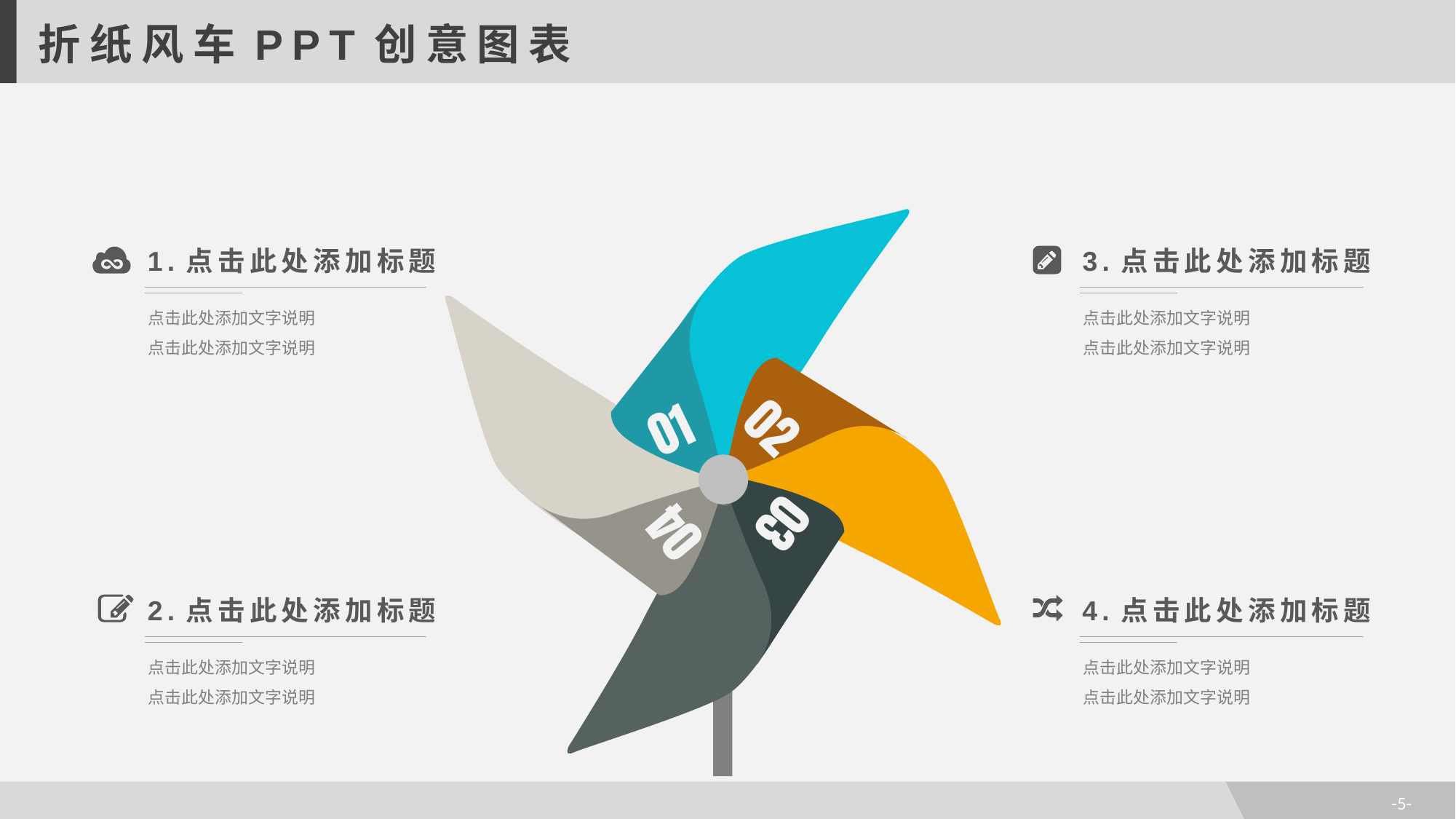

折纸风车PPT创意图表

01
02

04
03

1.点击此处添加标题

点击此处添加文字说明
点击此处添加文字说明
3.点击此处添加标题

点击此处添加文字说明
点击此处添加文字说明
2.点击此处添加标题

点击此处添加文字说明
点击此处添加文字说明
4.点击此处添加标题

点击此处添加文字说明
点击此处添加文字说明
-5-